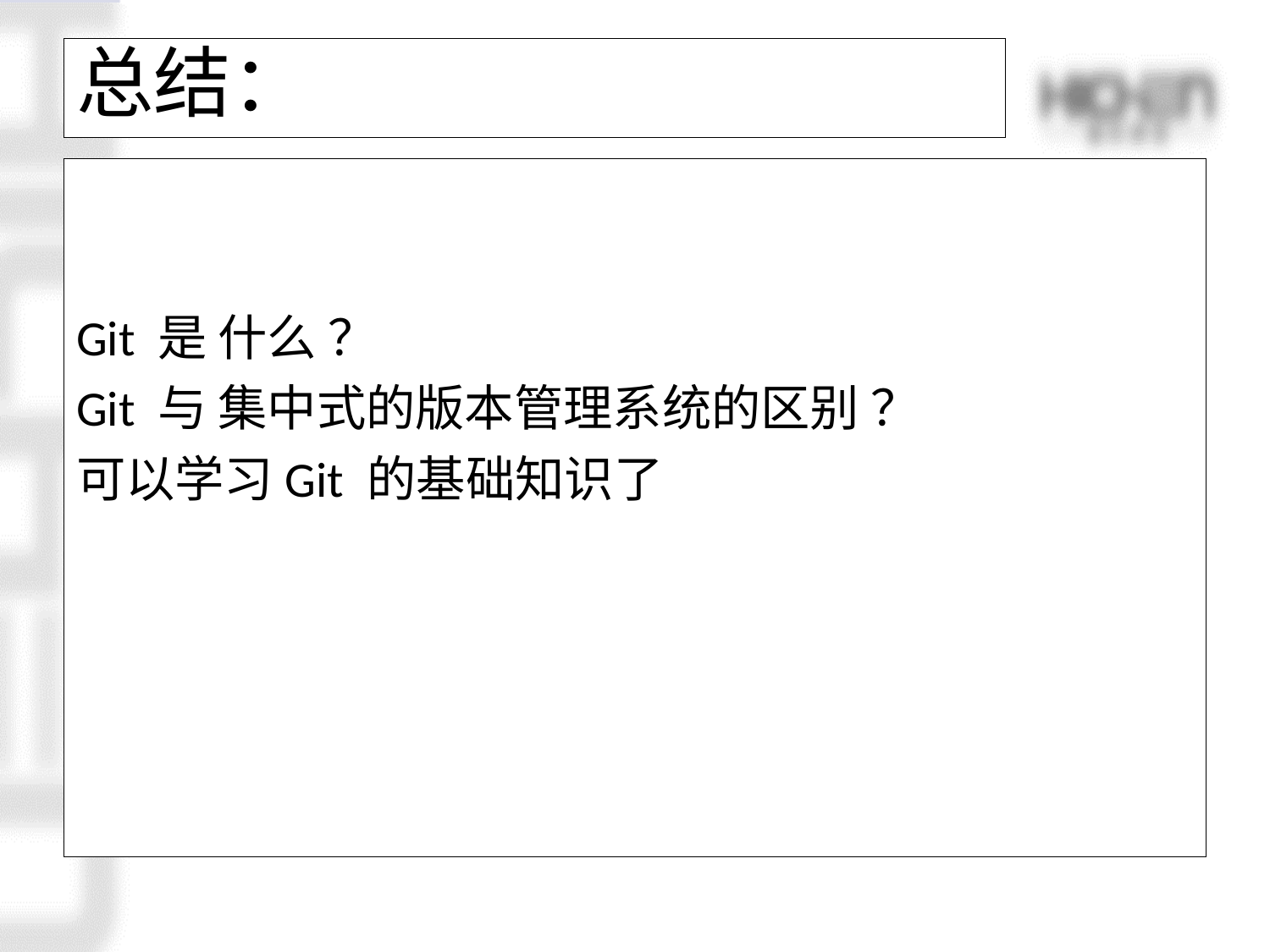

# 总结：

Git 是 什么 ？
Git 与 集中式的版本管理系统的区别 ？
可以学习Git 的基础知识了